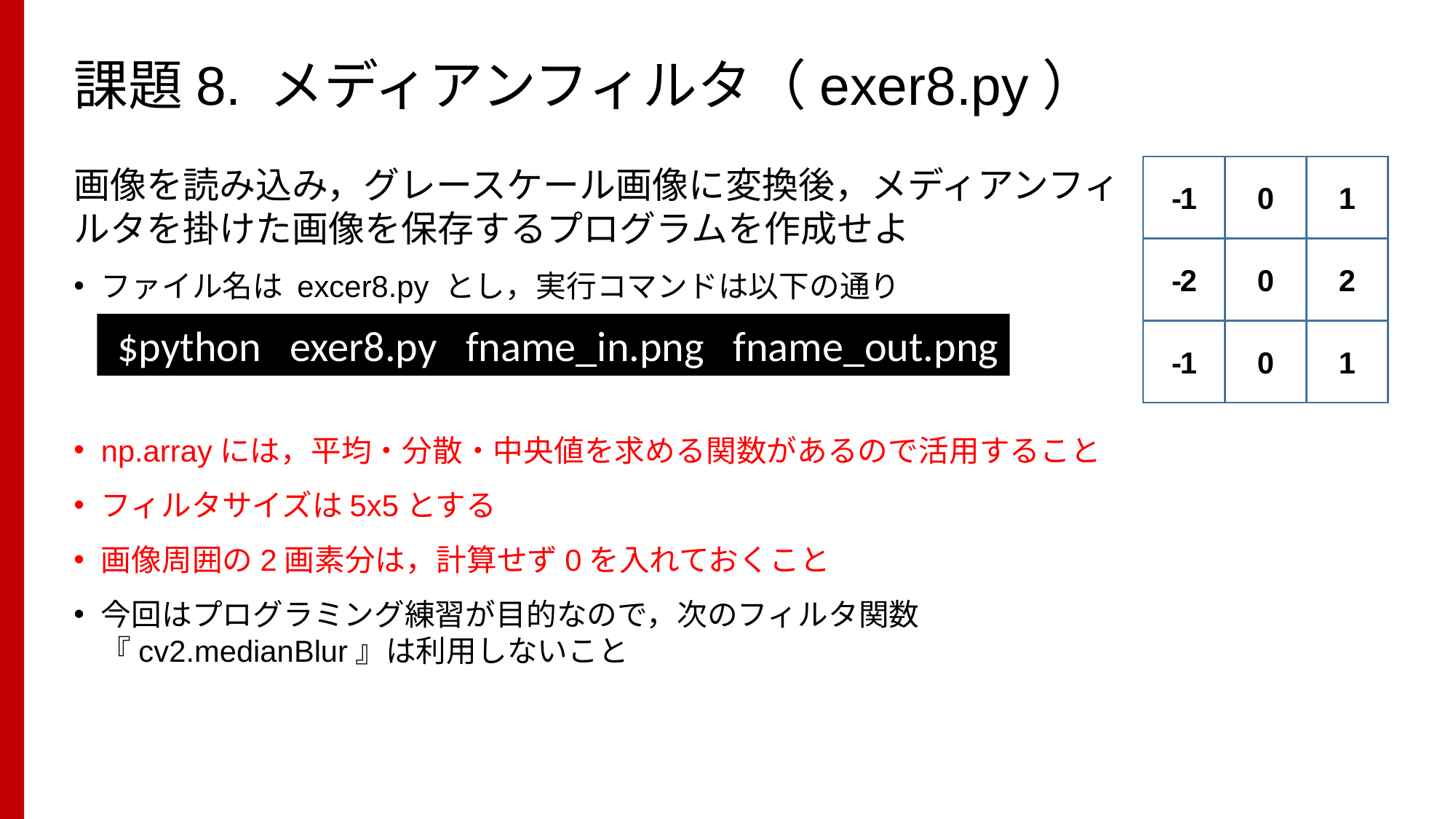

# 課題8. メディアンフィルタ（exer8.py）
画像を読み込み，グレースケール画像に変換後，メディアンフィルタを掛けた画像を保存するプログラムを作成せよ
ファイル名は excer8.py とし，実行コマンドは以下の通り

np.arrayには，平均・分散・中央値を求める関数があるので活用すること
フィルタサイズは5x5とする
画像周囲の2画素分は，計算せず0を入れておくこと
今回はプログラミング練習が目的なので，次のフィルタ関数『cv2.medianBlur』は利用しないこと

-1
0
1
-2
0
2
-1
0
1
 $python   exer8.py   fname_in.png   fname_out.png